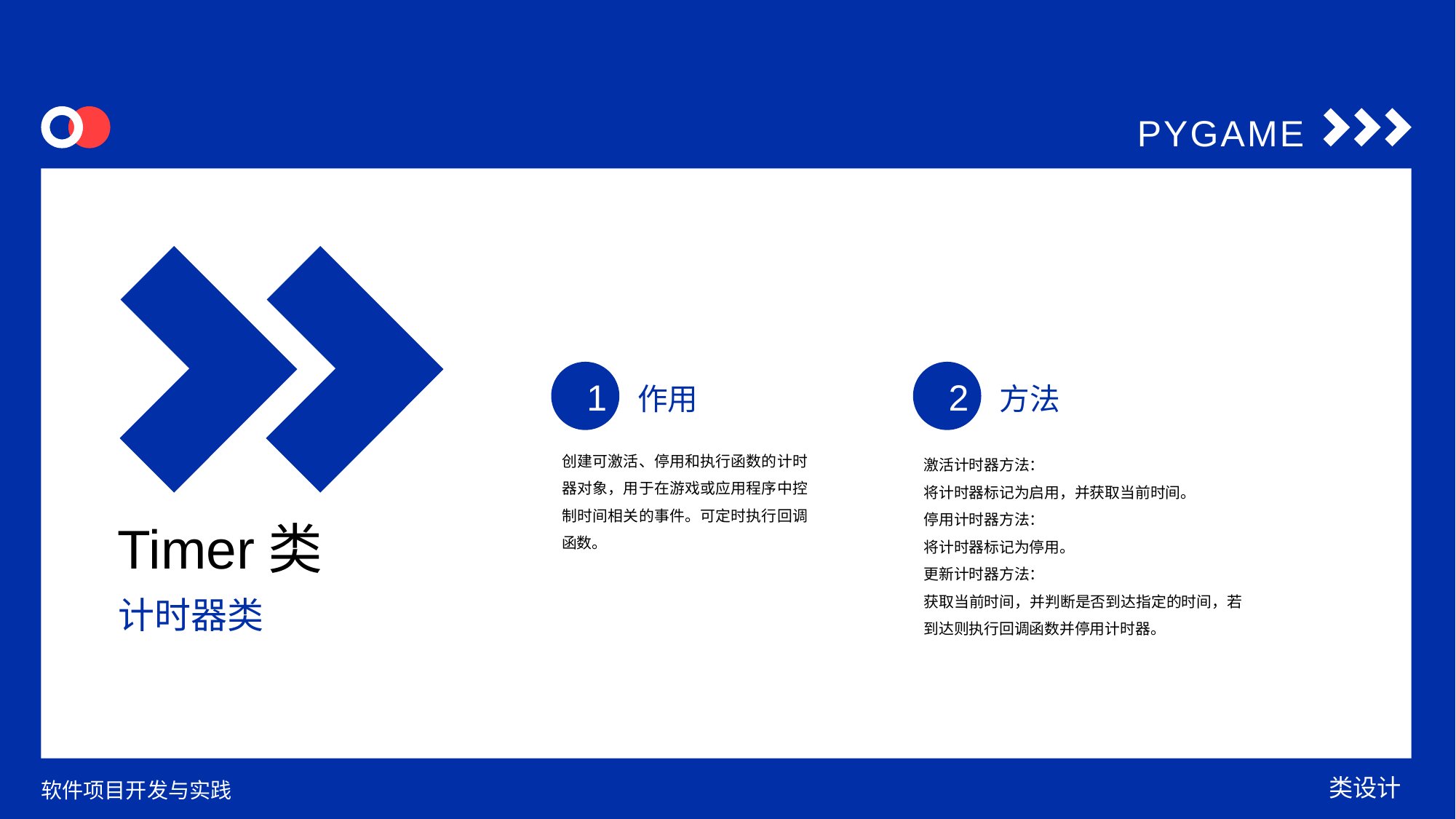

PYGAME

1

2
作用
方法
创建可激活、停用和执行函数的计时器对象，用于在游戏或应用程序中控制时间相关的事件。可定时执行回调函数。
激活计时器方法：
将计时器标记为启用，并获取当前时间。
停用计时器方法：
将计时器标记为停用。
更新计时器方法：
获取当前时间，并判断是否到达指定的时间，若到达则执行回调函数并停用计时器。
Timer类
计时器类
类设计
软件项目开发与实践